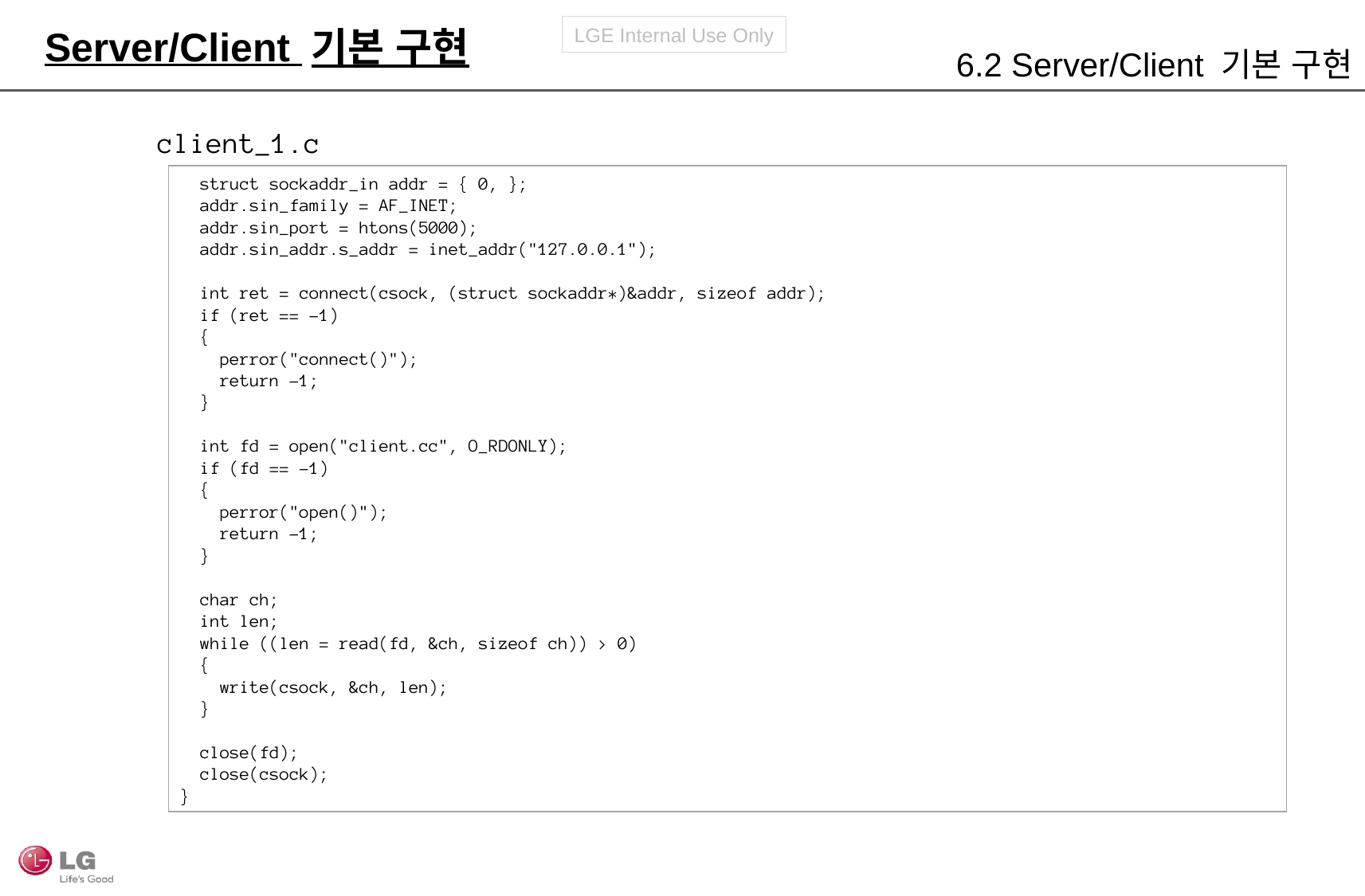

Server/Client 기본 구현
6.2 Server/Client 기본 구현
client_1.c
  struct sockaddr_in addr = { 0, };
  addr.sin_family = AF_INET;
  addr.sin_port = htons(5000);
  addr.sin_addr.s_addr = inet_addr("127.0.0.1");

  int ret = connect(csock, (struct sockaddr*)&addr, sizeof addr);
  if (ret == -1)
  {
    perror("connect()");
    return -1;
  }

  int fd = open("client.cc", O_RDONLY);
  if (fd == -1)
  {
    perror("open()");
    return -1;
  }

  char ch;
  int len;
  while ((len = read(fd, &ch, sizeof ch)) > 0)
  {
    write(csock, &ch, len);
  }

  close(fd);
  close(csock);
}